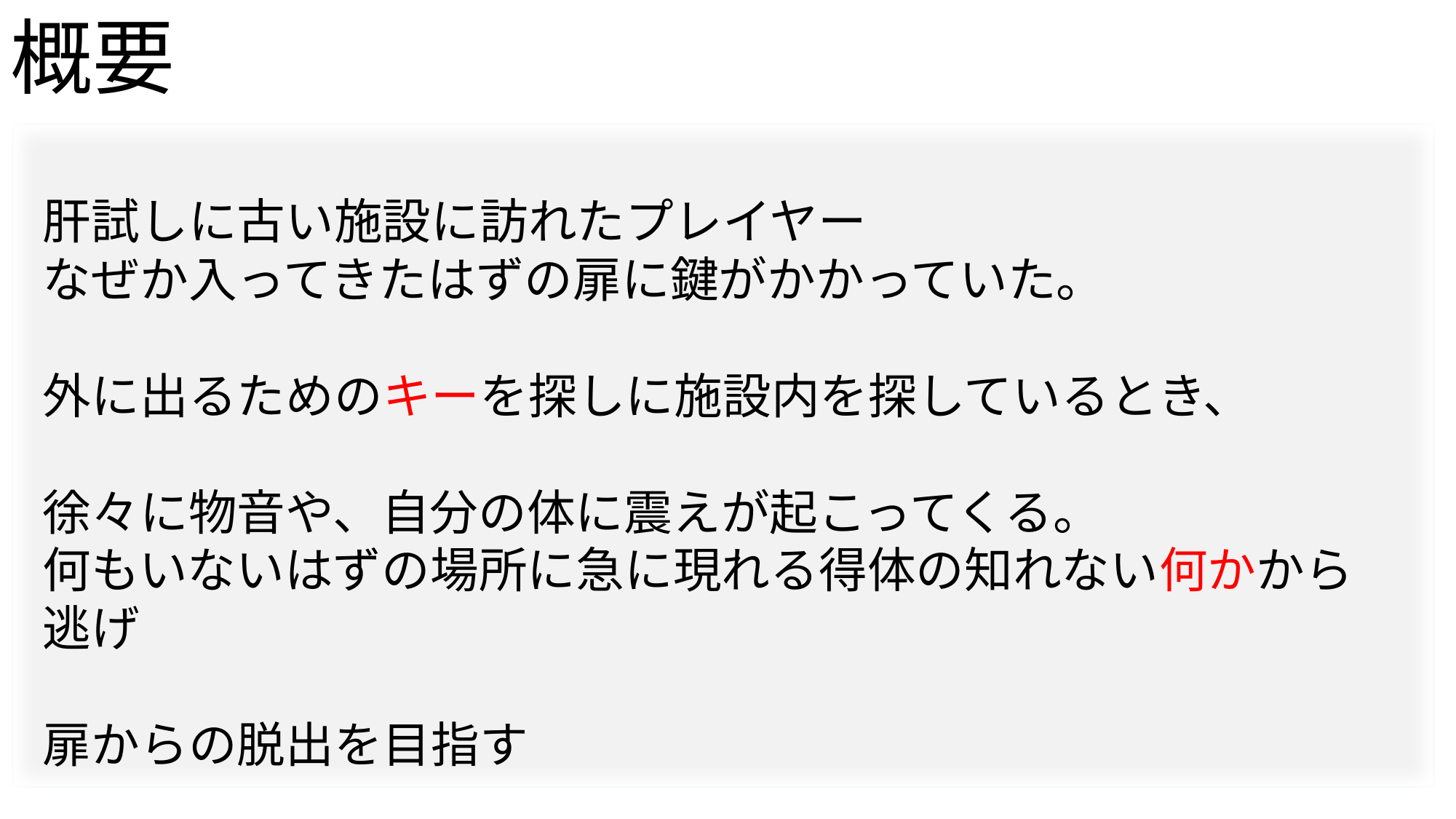

概要

肝試しに古い施設に訪れたプレイヤー
なぜか入ってきたはずの扉に鍵がかかっていた。

外に出るためのキーを探しに施設内を探しているとき、

徐々に物音や、自分の体に震えが起こってくる。
何もいないはずの場所に急に現れる得体の知れない何かから逃げ

扉からの脱出を目指す